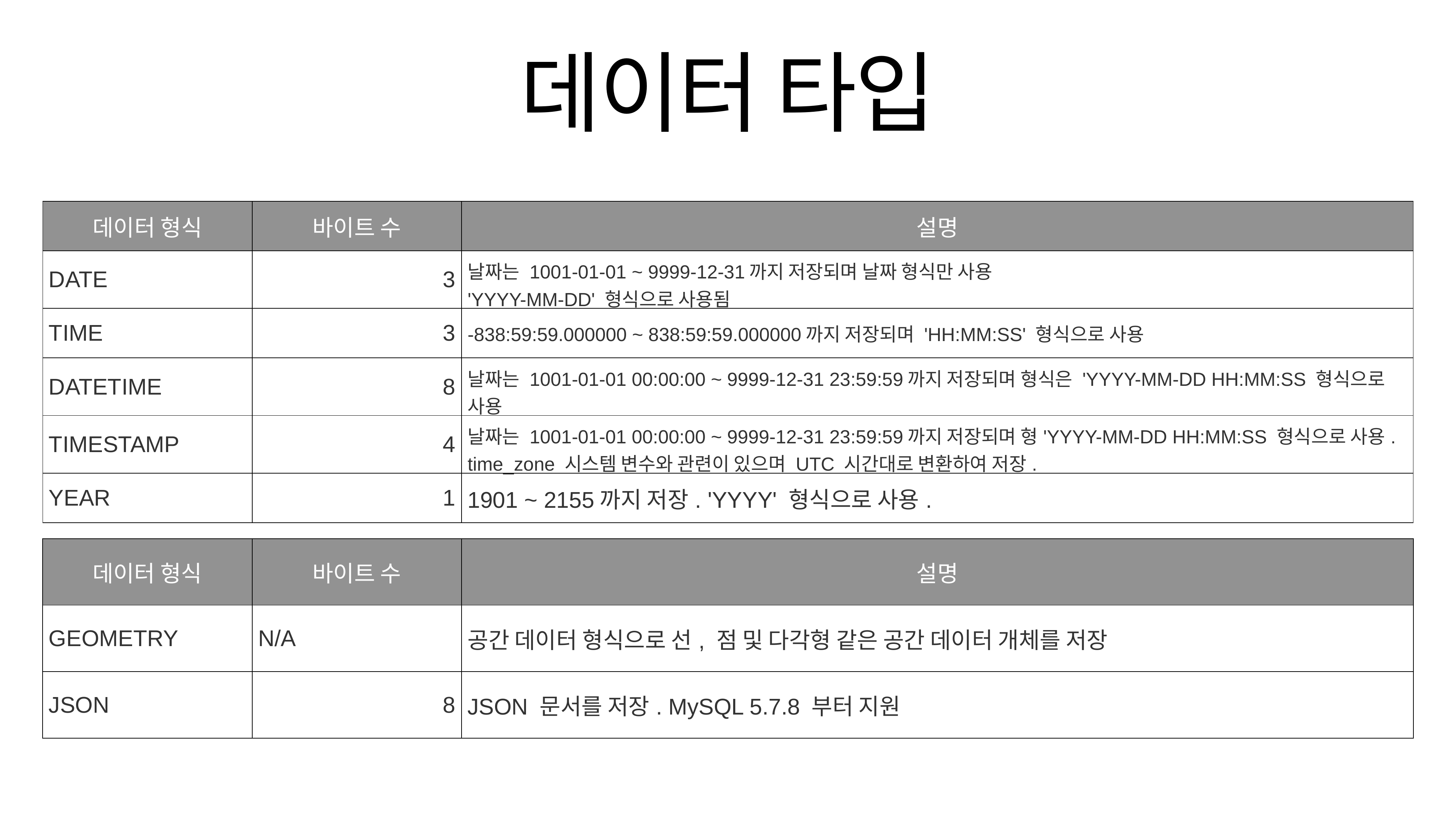

데이터 타입

| 데이터 형식 | 바이트 수 | 설명 |
| --- | --- | --- |
| DATE | 3 | 날짜는 1001-01-01 ~ 9999-12-31까지 저장되며 날짜 형식만 사용 'YYYY-MM-DD' 형식으로 사용됨 |
| TIME | 3 | -838:59:59.000000 ~ 838:59:59.000000까지 저장되며 'HH:MM:SS' 형식으로 사용 |
| DATETIME | 8 | 날짜는 1001-01-01 00:00:00 ~ 9999-12-31 23:59:59까지 저장되며 형식은 'YYYY-MM-DD HH:MM:SS 형식으로 사용 |
| TIMESTAMP | 4 | 날짜는 1001-01-01 00:00:00 ~ 9999-12-31 23:59:59까지 저장되며 형'YYYY-MM-DD HH:MM:SS 형식으로 사용. time\_zone 시스템 변수와 관련이 있으며 UTC 시간대로 변환하여 저장. |
| YEAR | 1 | 1901 ~ 2155까지 저장. 'YYYY' 형식으로 사용. |

| 데이터 형식 | 바이트 수 | 설명 |
| --- | --- | --- |
| GEOMETRY | N/A | 공간 데이터 형식으로 선, 점 및 다각형 같은 공간 데이터 개체를 저장 |
| JSON | 8 | JSON 문서를 저장. MySQL 5.7.8 부터 지원 |